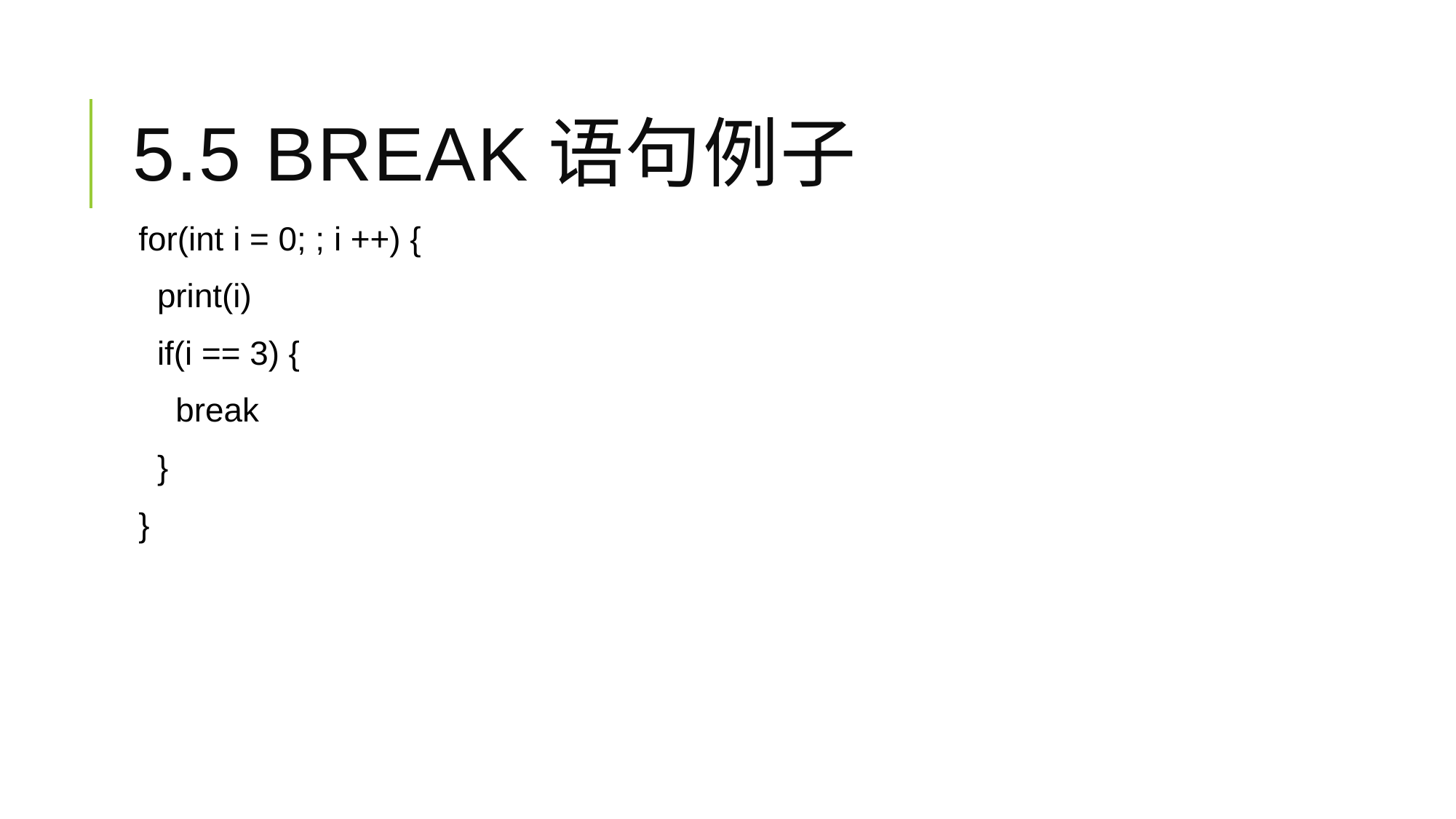

# 5.5 break语句例子
for(int i = 0; ; i ++) {
  print(i)
  if(i == 3) {
    break
  }
}